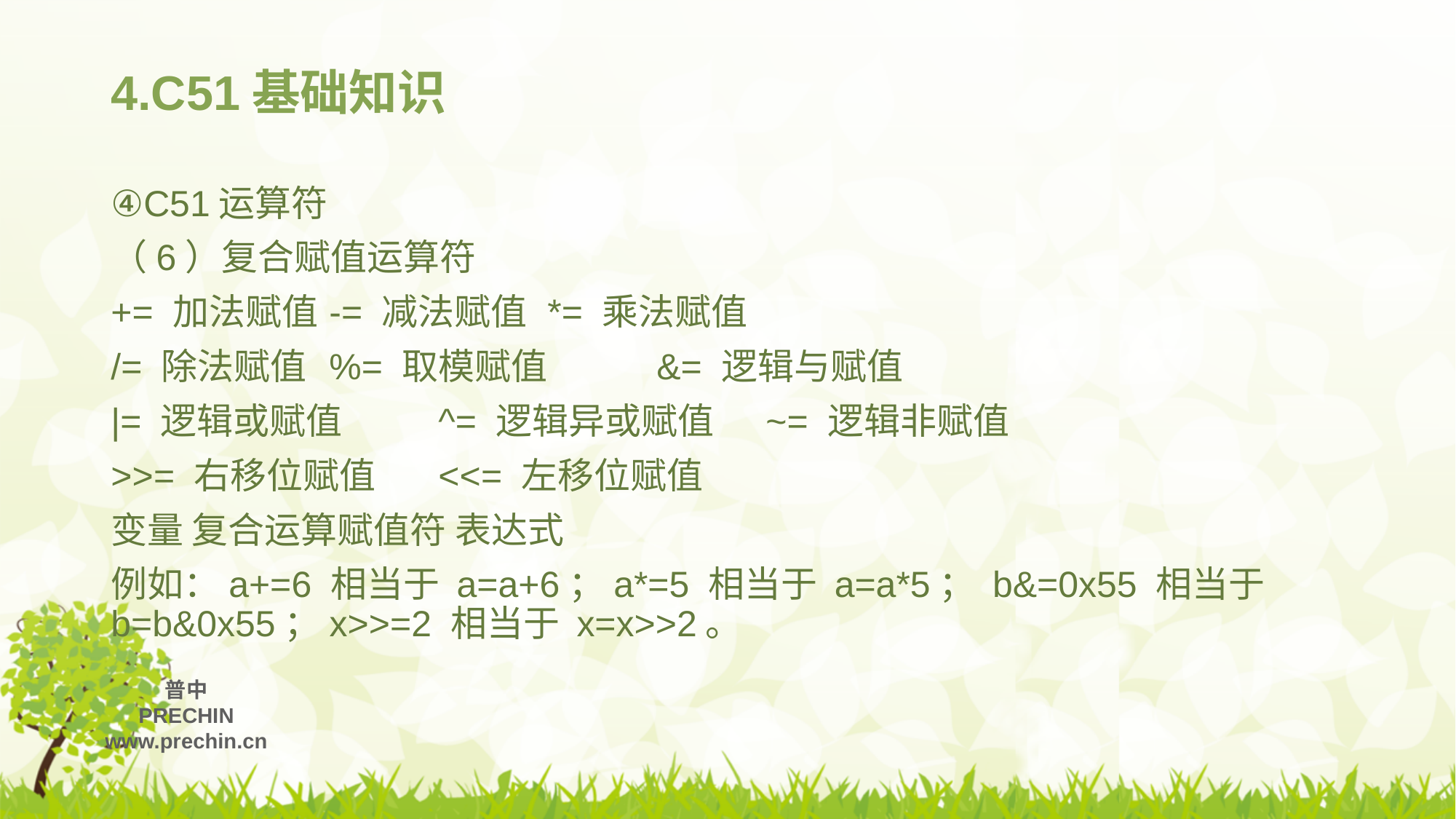

# 4.C51基础知识
④C51运算符
（6）复合赋值运算符
+= 加法赋值 	-= 减法赋值 	*= 乘法赋值
/= 除法赋值 	%= 取模赋值 	&= 逻辑与赋值
|= 逻辑或赋值 	^= 逻辑异或赋值 	~= 逻辑非赋值
>>= 右移位赋值 	<<= 左移位赋值
变量 复合运算赋值符 表达式
例如：a+=6 相当于 a=a+6；a*=5 相当于 a=a*5； b&=0x55 相当于 b=b&0x55；x>>=2 相当于 x=x>>2。